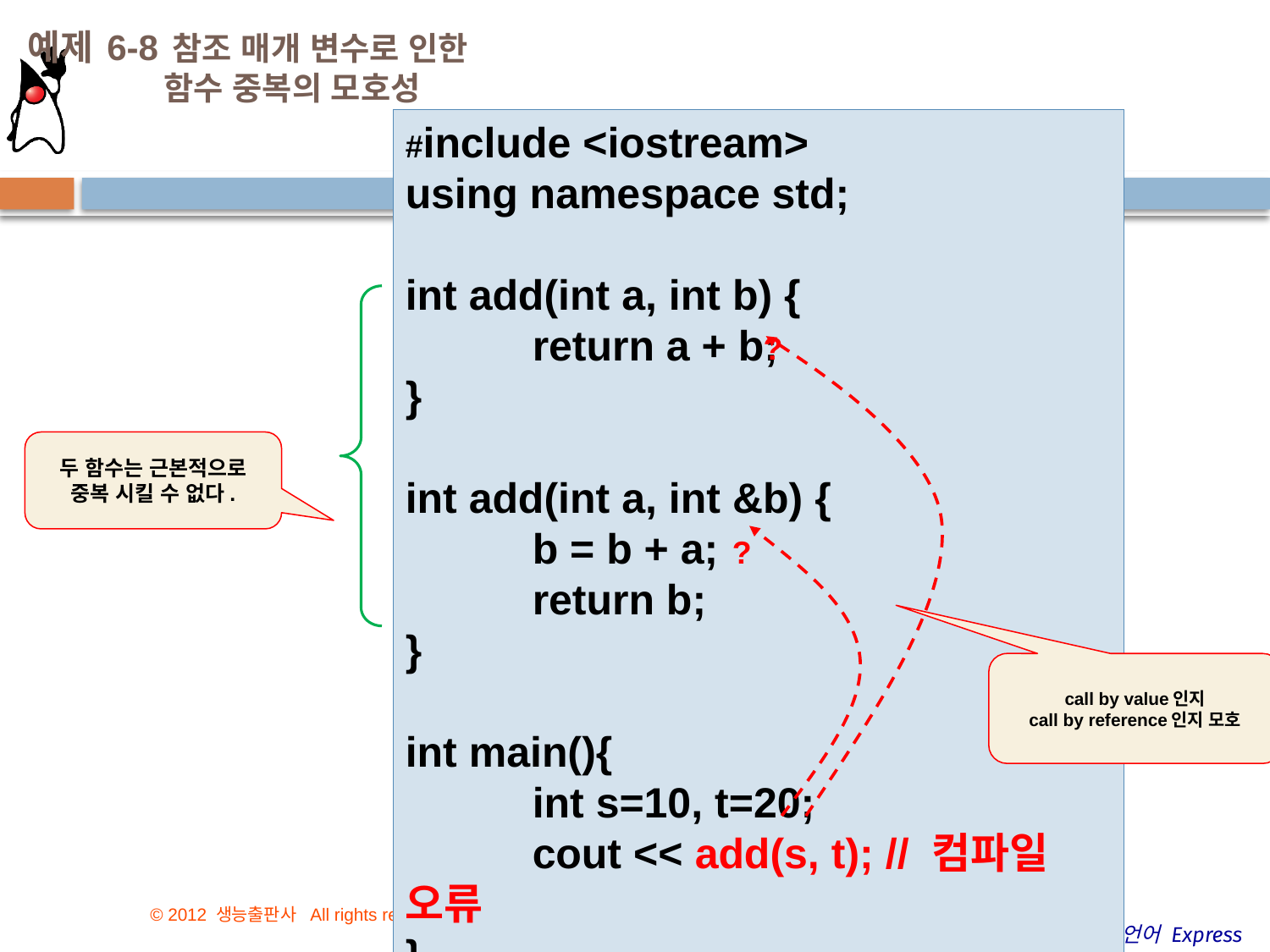

# 예제 6-8 참조 매개 변수로 인한 함수 중복의 모호성
#include <iostream>
using namespace std;

int add(int a, int b) {
	return a + b;
}

int add(int a, int &b) {
	b = b + a;
	return b;
}

int main(){
	int s=10, t=20;
	cout << add(s, t); // 컴파일 오류
}
43

?

두 함수는 근본적으로
중복 시킬 수 없다.
?

call by value인지
call by reference인지 모호